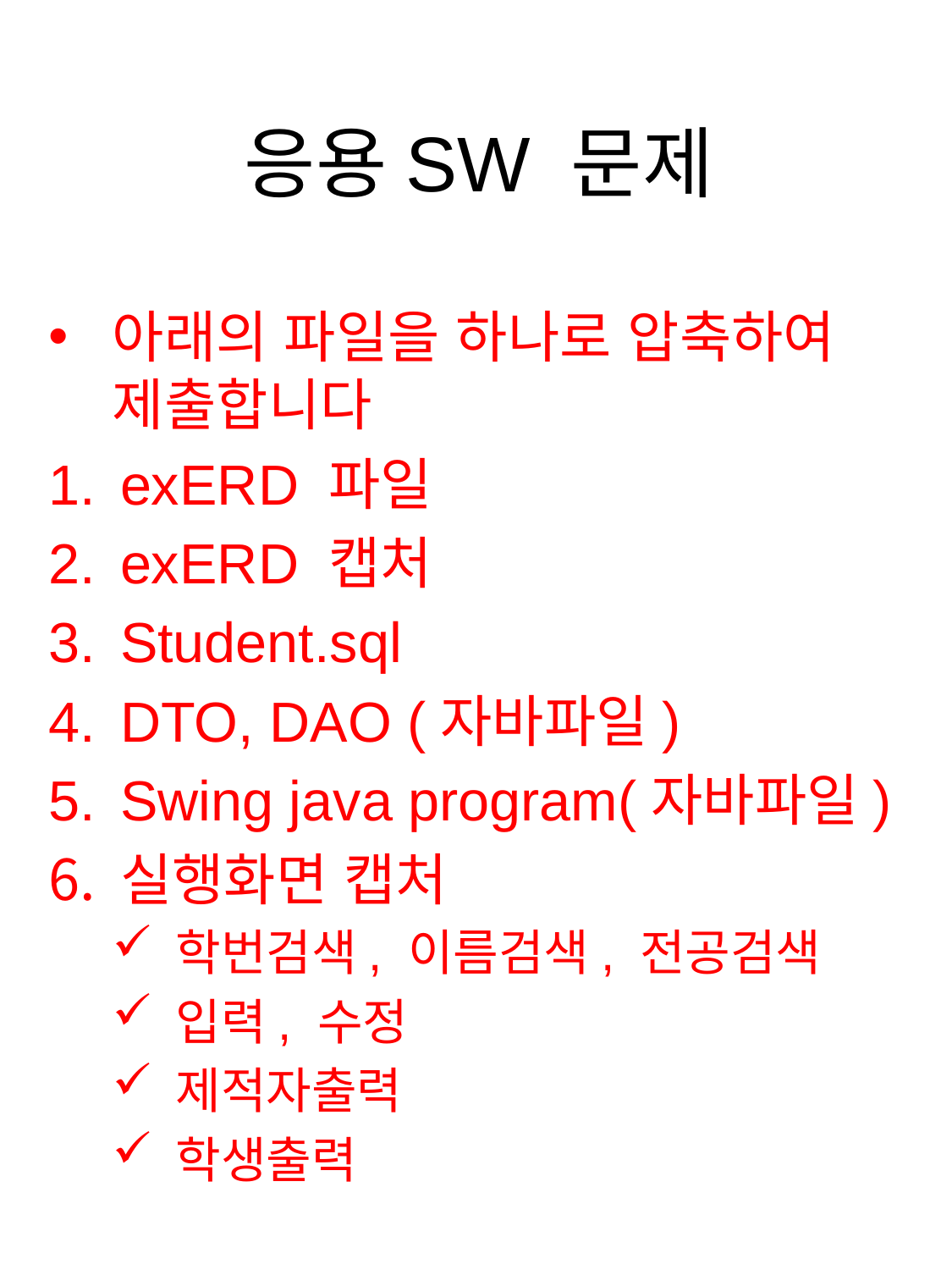

# 응용SW 문제
아래의 파일을 하나로 압축하여 제출합니다
exERD 파일
exERD 캡처
Student.sql
DTO, DAO (자바파일)
Swing java program(자바파일)
실행화면 캡처
학번검색, 이름검색, 전공검색
입력, 수정
제적자출력
학생출력